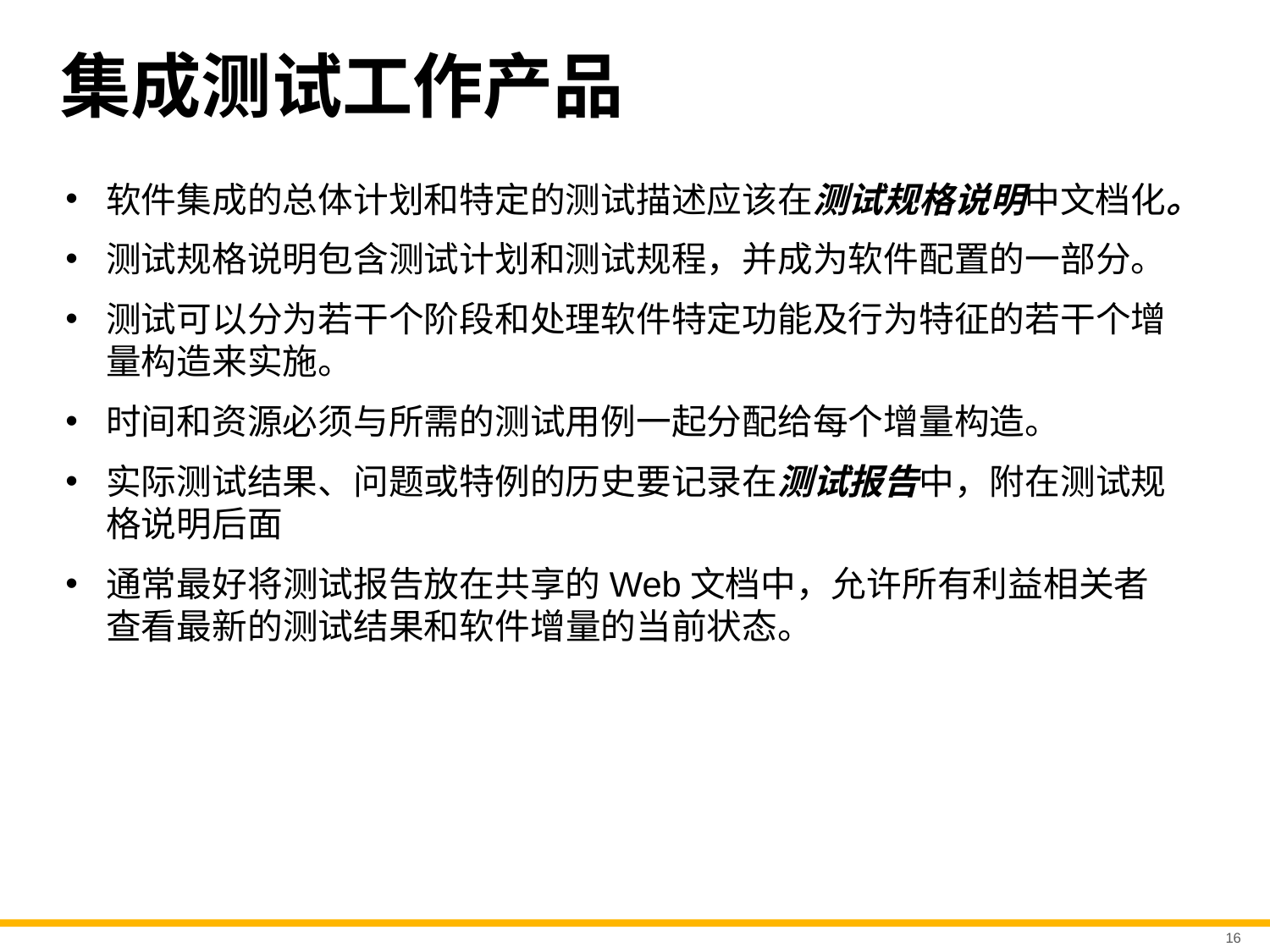

# 集成测试工作产品
软件集成的总体计划和特定的测试描述应该在测试规格说明中文档化。
测试规格说明包含测试计划和测试规程，并成为软件配置的一部分。
测试可以分为若干个阶段和处理软件特定功能及行为特征的若干个增量构造来实施。
时间和资源必须与所需的测试用例一起分配给每个增量构造。
实际测试结果、问题或特例的历史要记录在测试报告中，附在测试规格说明后面
通常最好将测试报告放在共享的Web文档中，允许所有利益相关者查看最新的测试结果和软件增量的当前状态。
16